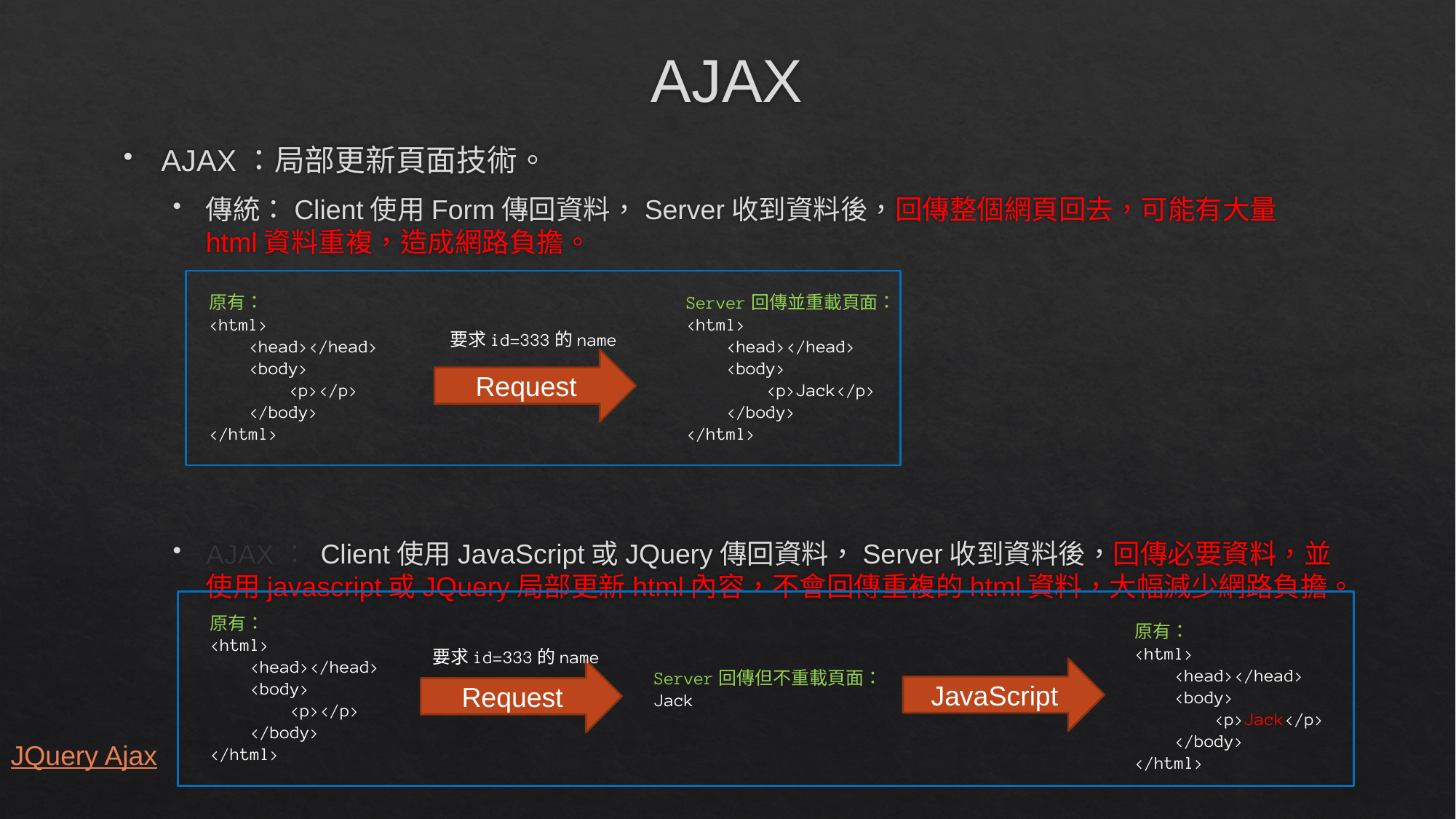

# AJAX
AJAX：局部更新頁面技術。
傳統：Client使用Form傳回資料，Server收到資料後，回傳整個網頁回去，可能有大量html資料重複，造成網路負擔。

AJAX： Client使用JavaScript或JQuery傳回資料，Server收到資料後，回傳必要資料，並使用javascript或JQuery局部更新html內容，不會回傳重複的html資料，大幅減少網路負擔。

原有：
<html>
    <head></head>
    <body>
        <p></p>
    </body>
</html>
Server回傳並重載頁面：
<html>
    <head></head>
    <body>
        <p>Jack</p>
    </body>
</html>
要求id=333的name
Request

原有：
<html>
    <head></head>
    <body>
        <p></p>
    </body>
</html>
原有：
<html>
    <head></head>
    <body>
        <p>Jack</p>
    </body>
</html>
要求id=333的name
JavaScript
Request
Server回傳但不重載頁面：
Jack
JQuery Ajax